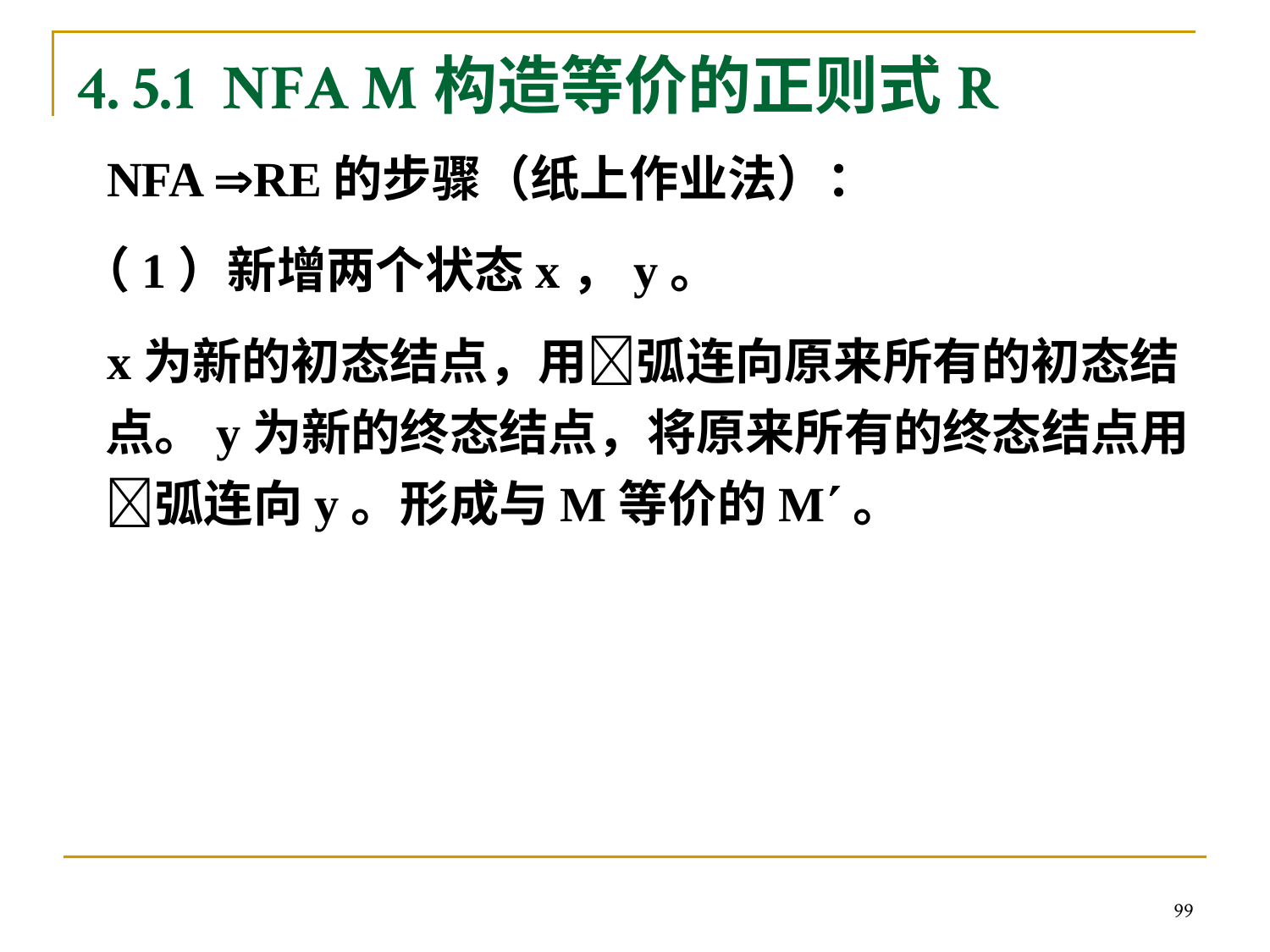

# 4. 5.1  NFA M构造等价的正则式R
    NFA ⇒RE的步骤（纸上作业法）：
 （1）新增两个状态x，y。
    x为新的初态结点，用ε弧连向原来所有的初态结点。y为新的终态结点，将原来所有的终态结点用ε弧连向y。形成与M等价的M′。
99